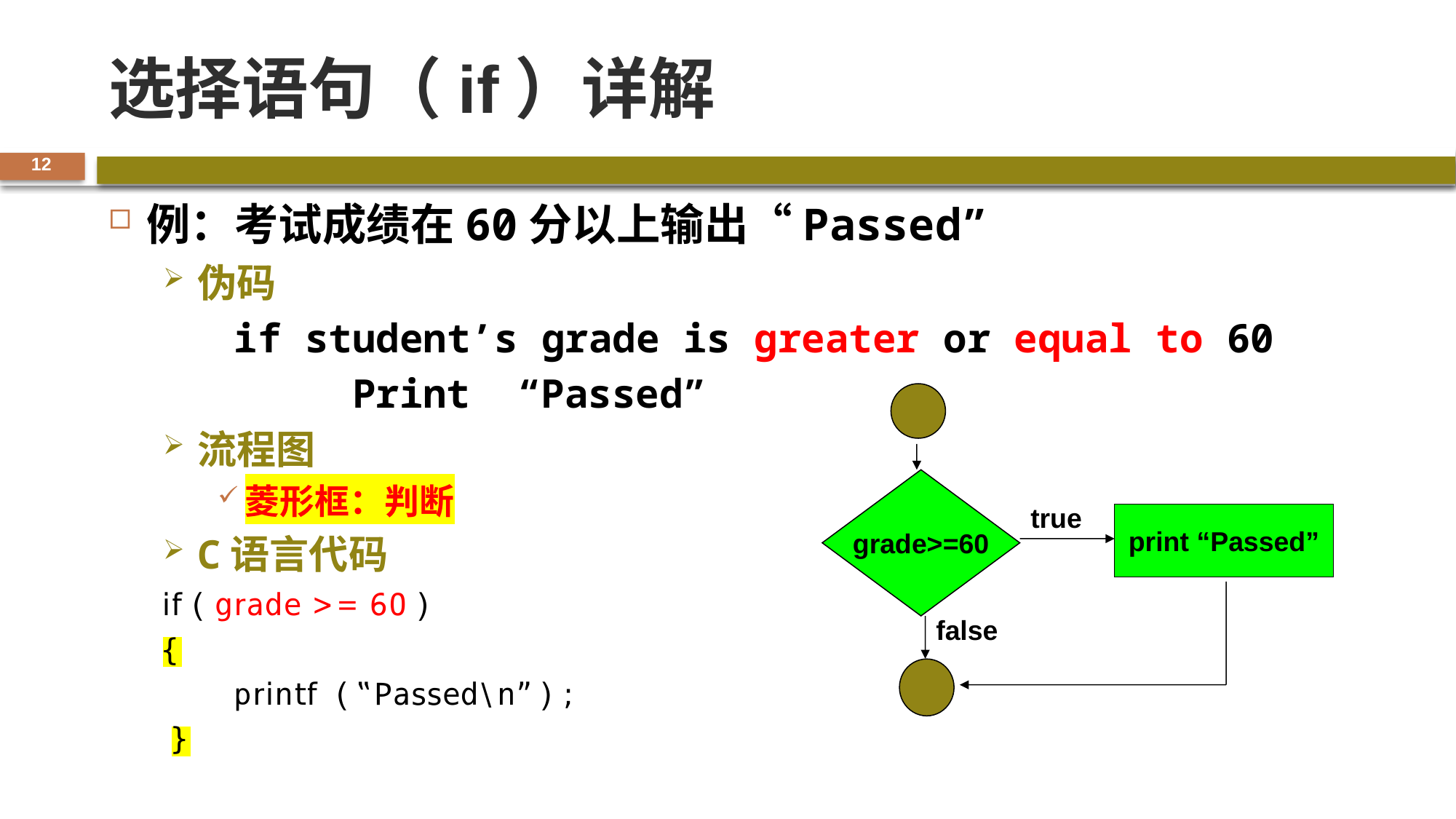

# 选择语句（if）详解
12
例：考试成绩在60分以上输出“Passed”
伪码
   if student’s grade is greater or equal to 60
        Print  “Passed”
流程图
菱形框：判断
C语言代码
if ( grade >= 60 )
{
        printf  ( “Passed\n” ) ;
 }

grade>=60
true
print “Passed”

false